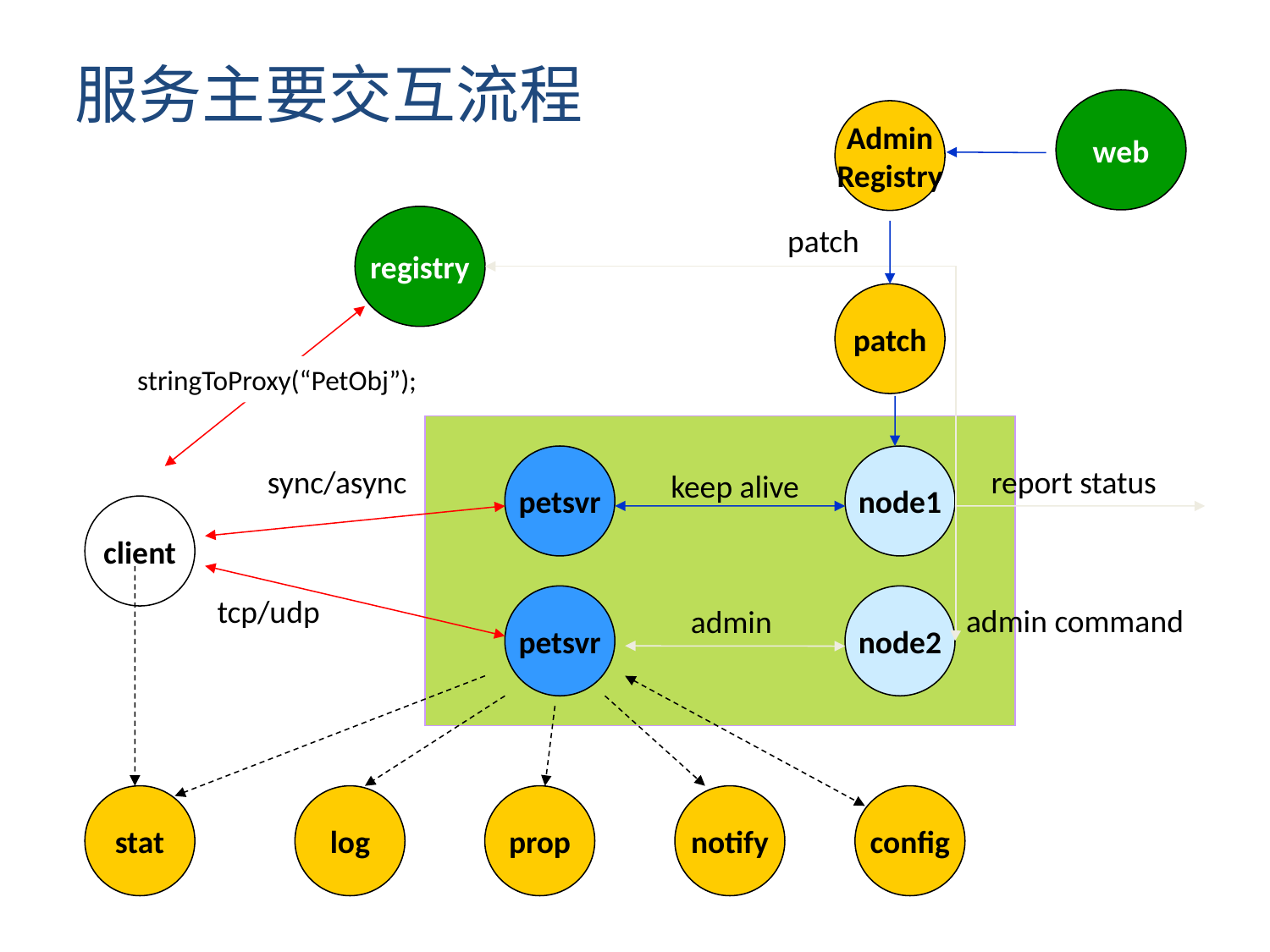

服务主要交互流程
web
Admin
Registry

registry
patch

patch

stringToProxy(“PetObj”);

petsvr
node1
sync/async
report status
keep alive
client

tcp/udp
petsvr
node2
admin command
admin

stat
log
prop
notify
config